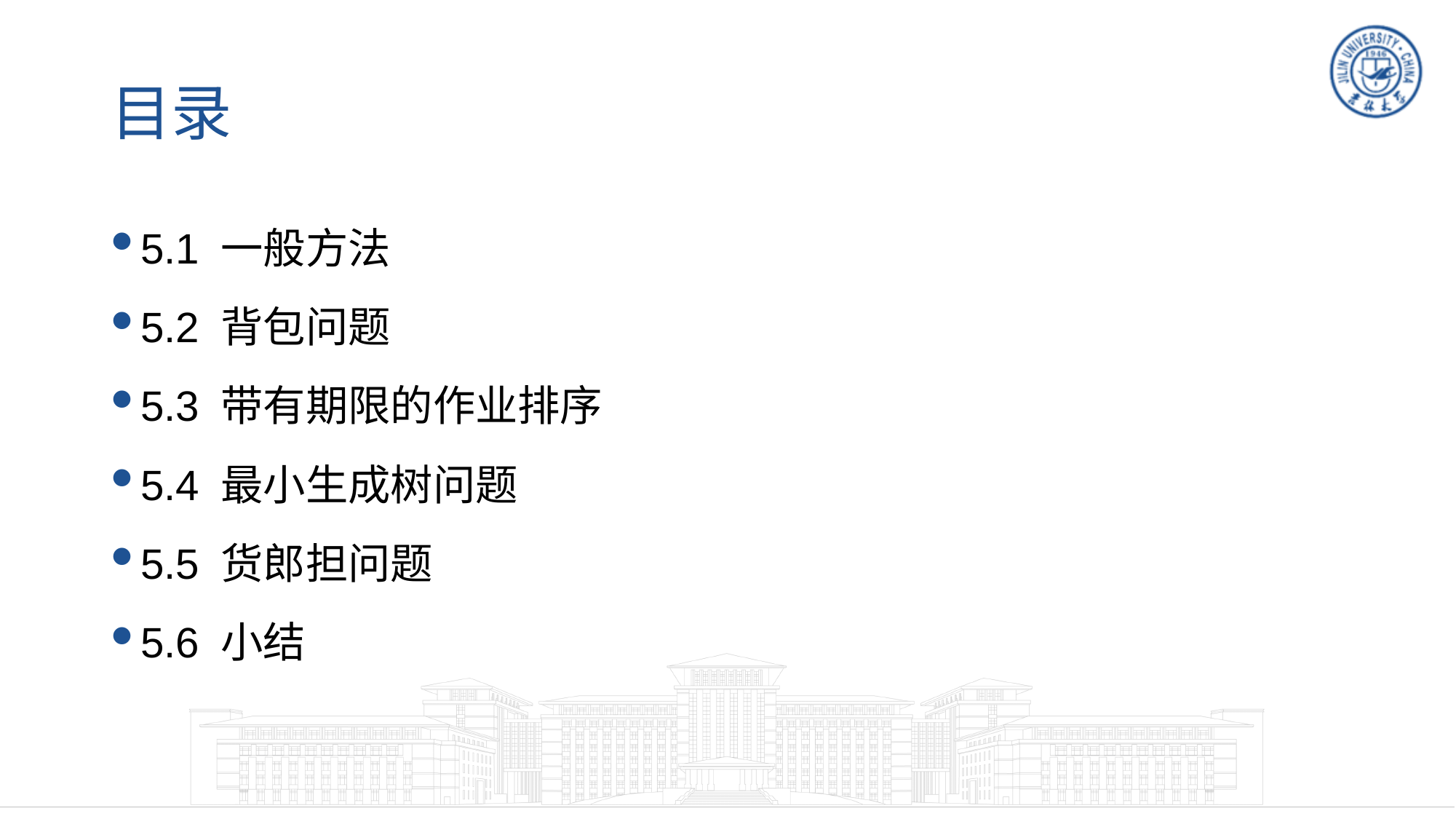

# 目录
5.1 一般方法
5.2 背包问题
5.3 带有期限的作业排序
5.4 最小生成树问题
5.5 货郎担问题
5.6 小结
2